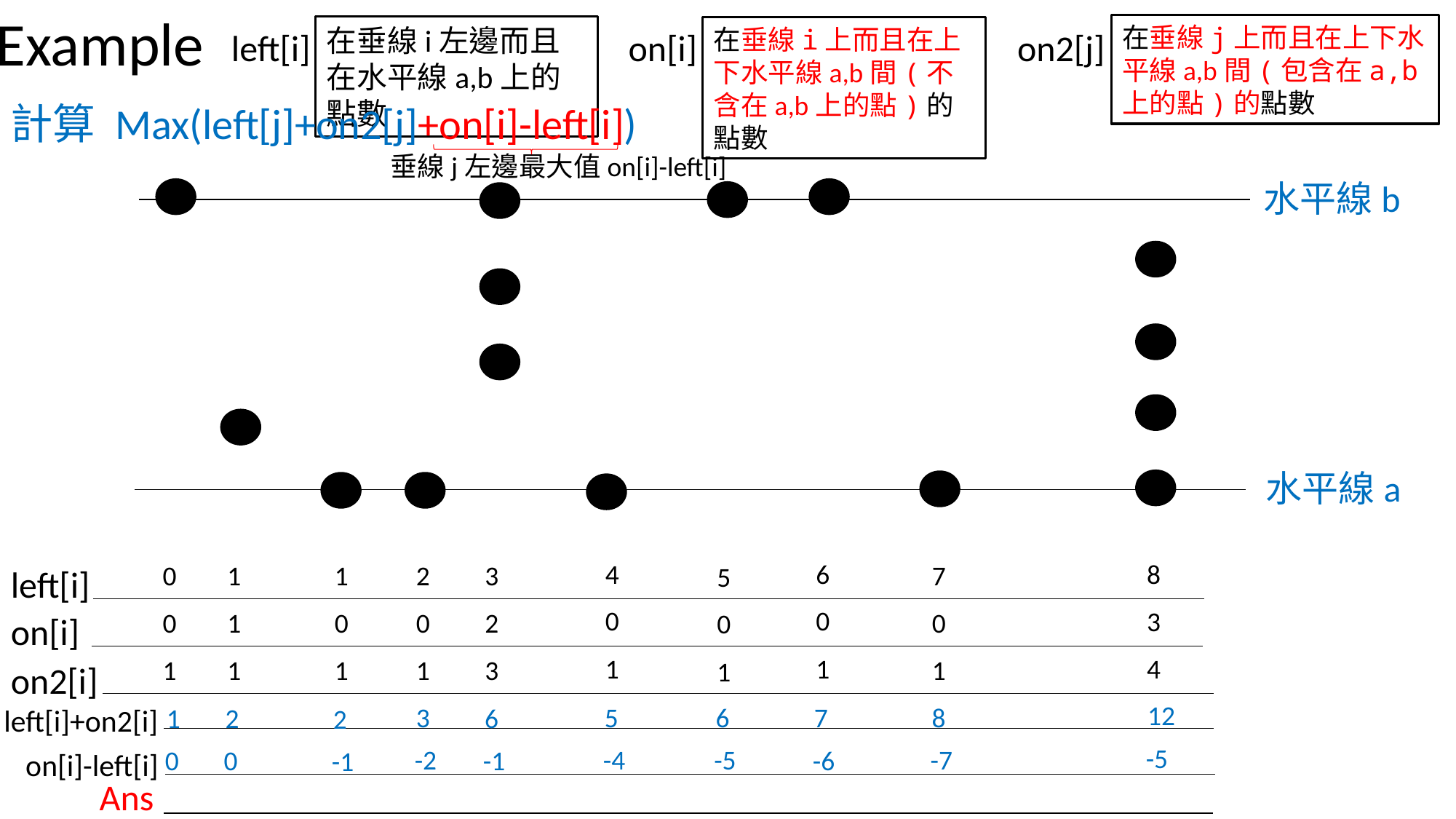

Example
在垂線j上而且在上下水平線a,b間(包含在a,b上的點)的點數
在垂線i左邊而且在水平線a,b上的點數
在垂線i上而且在上下水平線a,b間(不含在a,b上的點)的點數
on2[j]
left[i]
on[i]

計算 Max(left[j]+on2[j]+on[i]-left[i])
垂線j左邊最大值on[i]-left[i]
水平線b

水平線a

4
6
8
0
1
1
2
3
7
5
left[i]
0
0
3
0
1
0
0
2
0
0
on[i]
1
1
4
1
1
1
1
3
1
1
on2[i]
12
3
6
8
5
7
1
2
6
left[i]+on2[i]
2
-5
-2
-5
-7
-4
-6
0
0
-1
-1
on[i]-left[i]
Ans